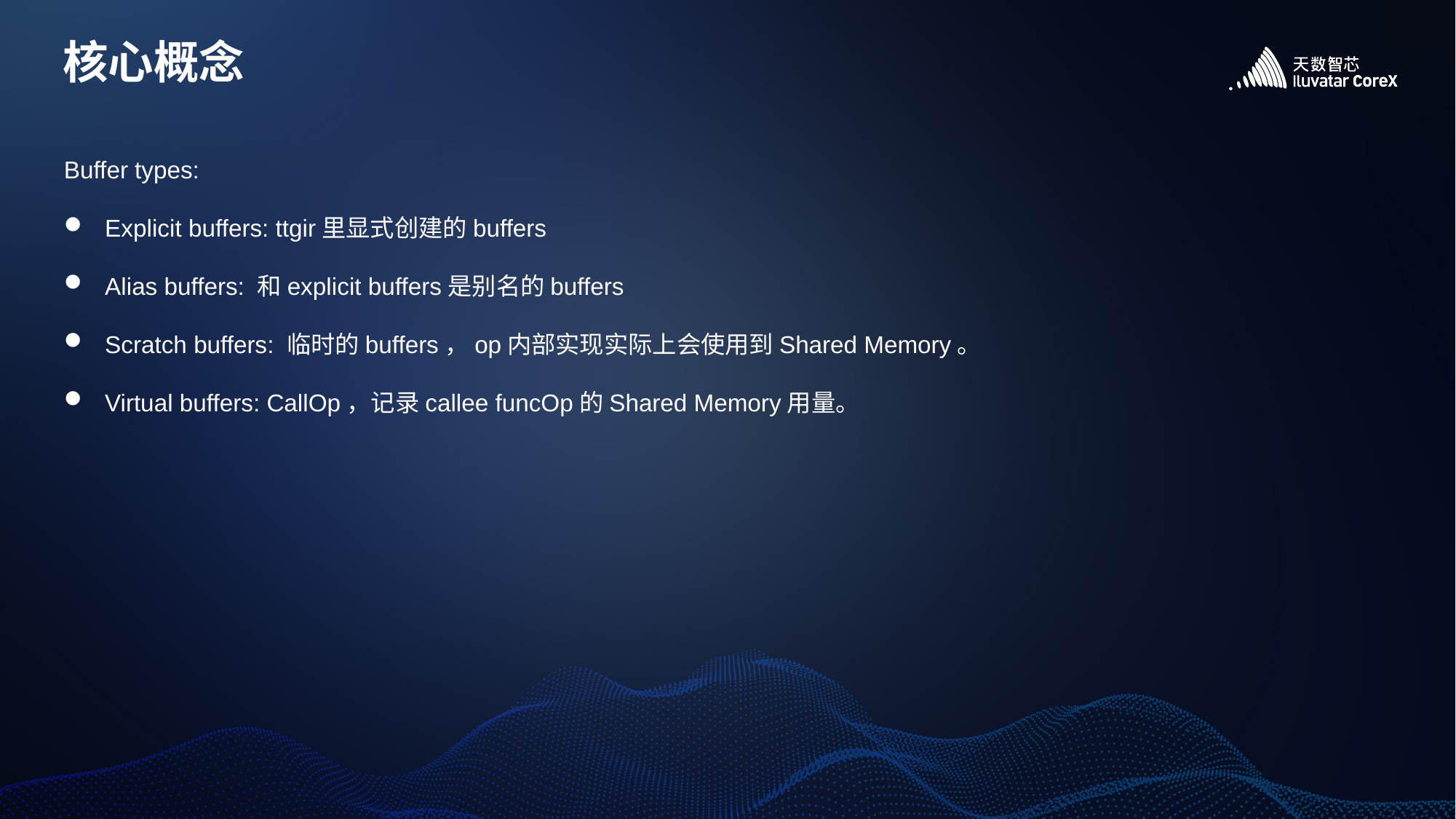

# 核心概念
Buffer types:
Explicit buffers: ttgir里显式创建的buffers
Alias buffers: 和explicit buffers是别名的buffers
Scratch buffers: 临时的buffers，op内部实现实际上会使用到Shared Memory。
Virtual buffers: CallOp，记录callee funcOp的Shared Memory用量。